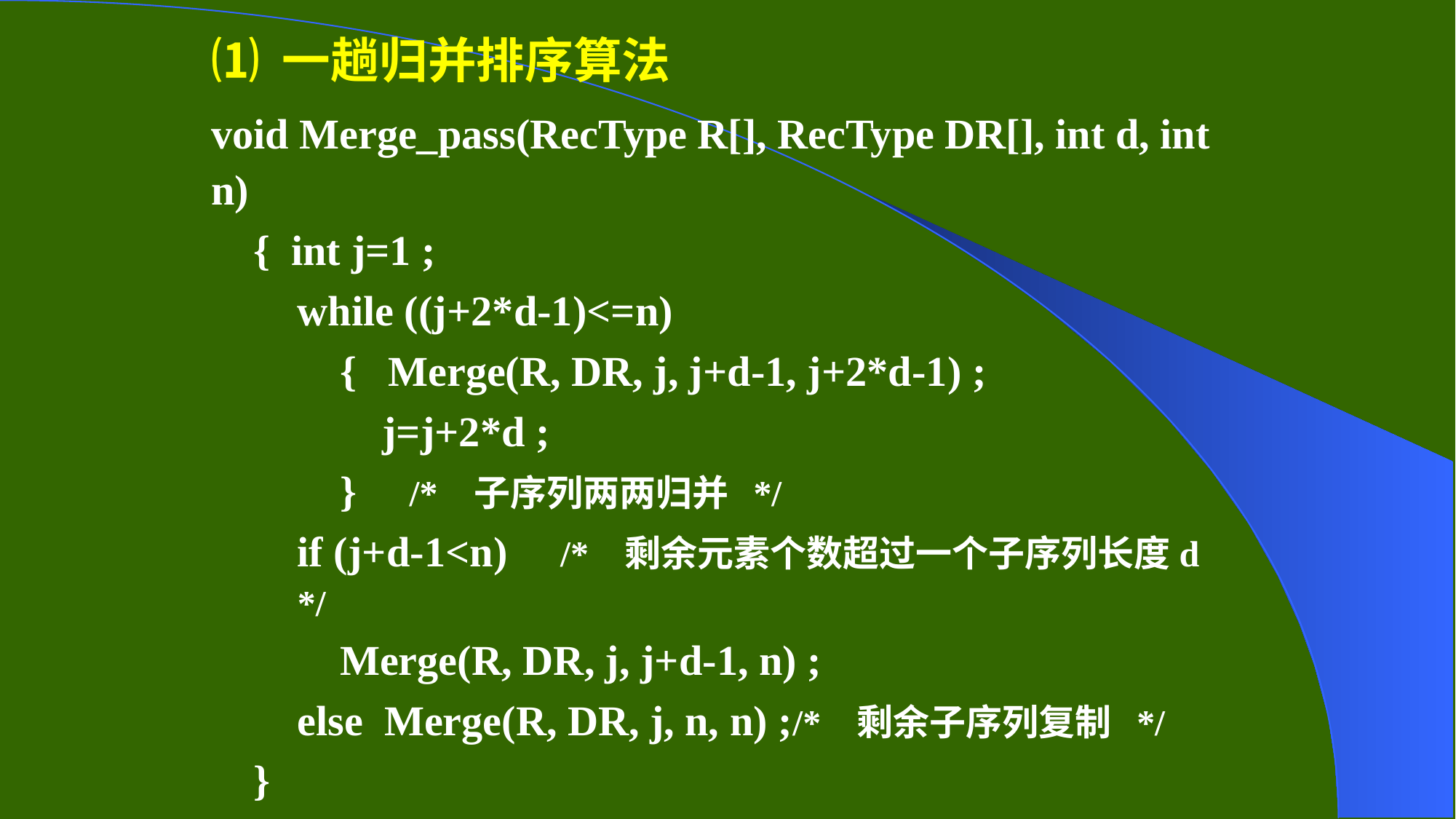

⑴ 一趟归并排序算法
void Merge_pass(RecType R[], RecType DR[], int d, int n)
{  int j=1 ;
while ((j+2*d-1)<=n)
{   Merge(R, DR, j, j+d-1, j+2*d-1) ;
j=j+2*d ;
}     /*   子序列两两归并  */
if (j+d-1<n)     /*   剩余元素个数超过一个子序列长度d  */
Merge(R, DR, j, j+d-1, n) ;
else  Merge(R, DR, j, n, n) ;/*   剩余子序列复制  */
}